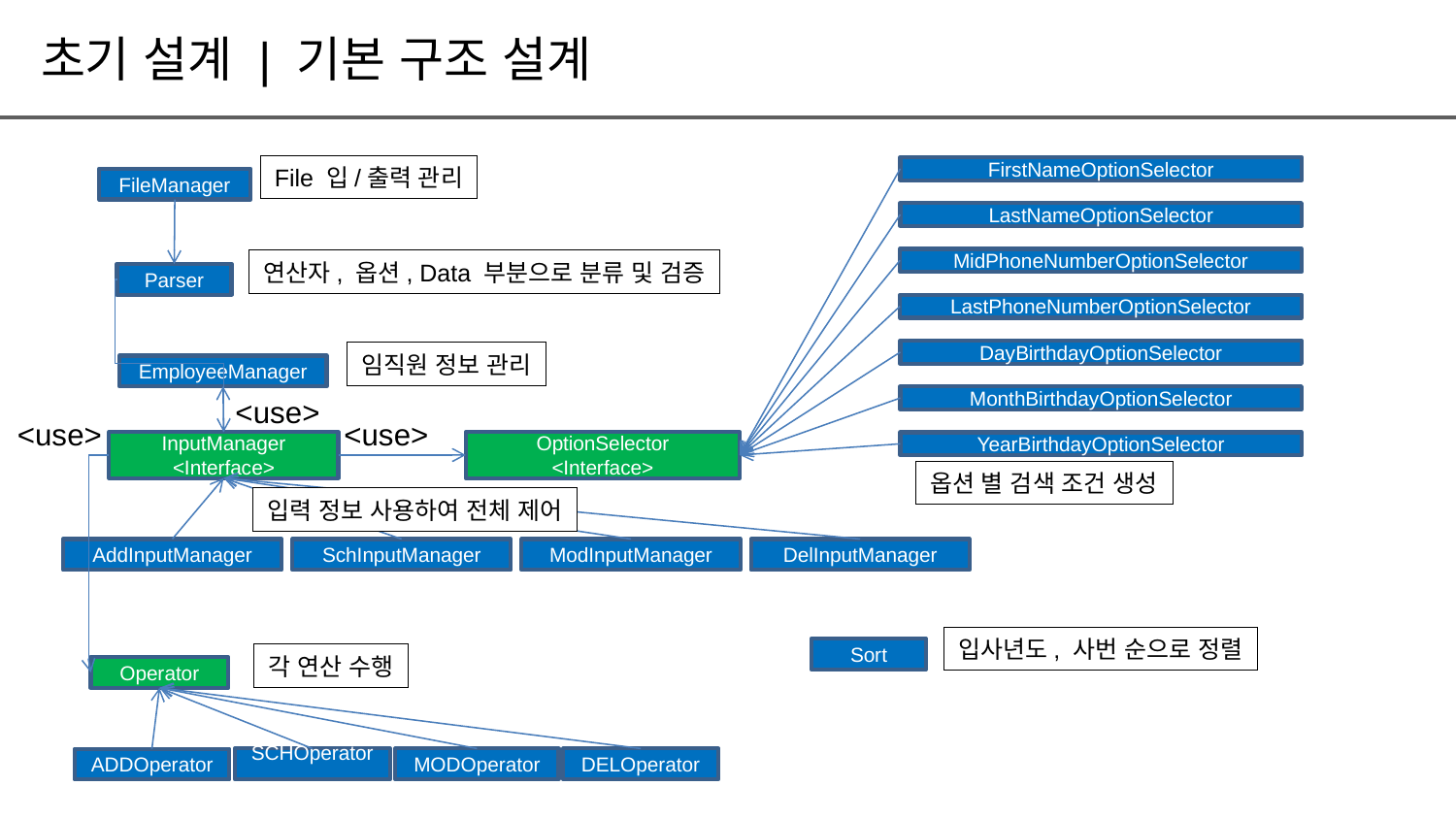

초기 설계 | 기본 구조 설계
File 입/출력 관리
FirstNameOptionSelector
FileManager
LastNameOptionSelector
MidPhoneNumberOptionSelector
연산자, 옵션, Data 부분으로 분류 및 검증
Parser
LastPhoneNumberOptionSelector
DayBirthdayOptionSelector
임직원 정보 관리
EmployeeManager
<use>
MonthBirthdayOptionSelector
<use>
<use>
InputManager
<Interface>
OptionSelector
<Interface>
YearBirthdayOptionSelector
옵션 별 검색 조건 생성
입력 정보 사용하여 전체 제어
AddInputManager
SchInputManager
ModInputManager
DelInputManager
입사년도, 사번 순으로 정렬
Sort
각 연산 수행
Operator
SCHOperator
MODOperator
DELOperator
ADDOperator